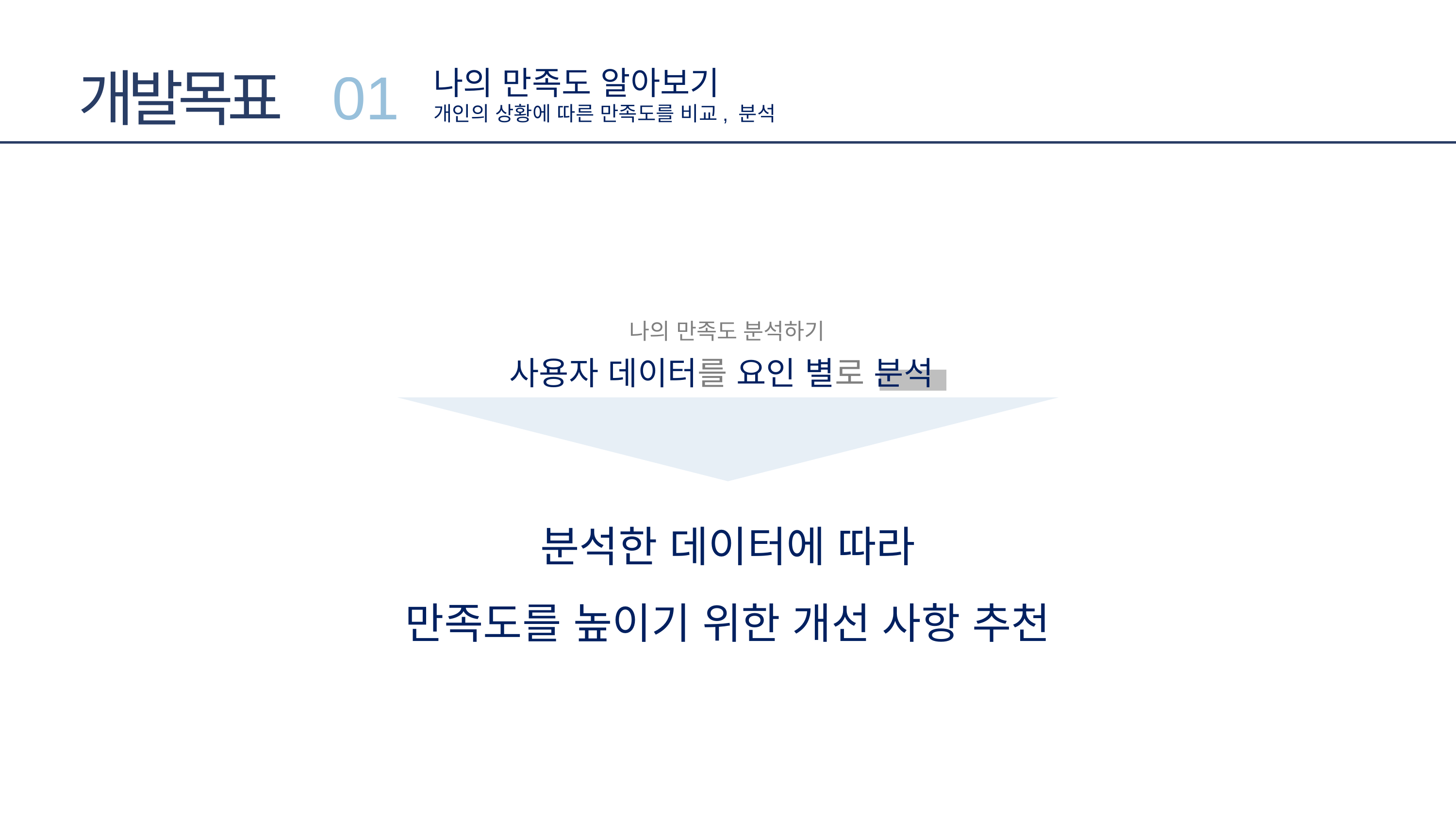

개발목표
01
나의 만족도 알아보기
개인의 상황에 따른 만족도를 비교, 분석
나의 만족도 분석하기

사용자 데이터를 요인 별로 분석
분석한 데이터에 따라
만족도를 높이기 위한 개선 사항 추천